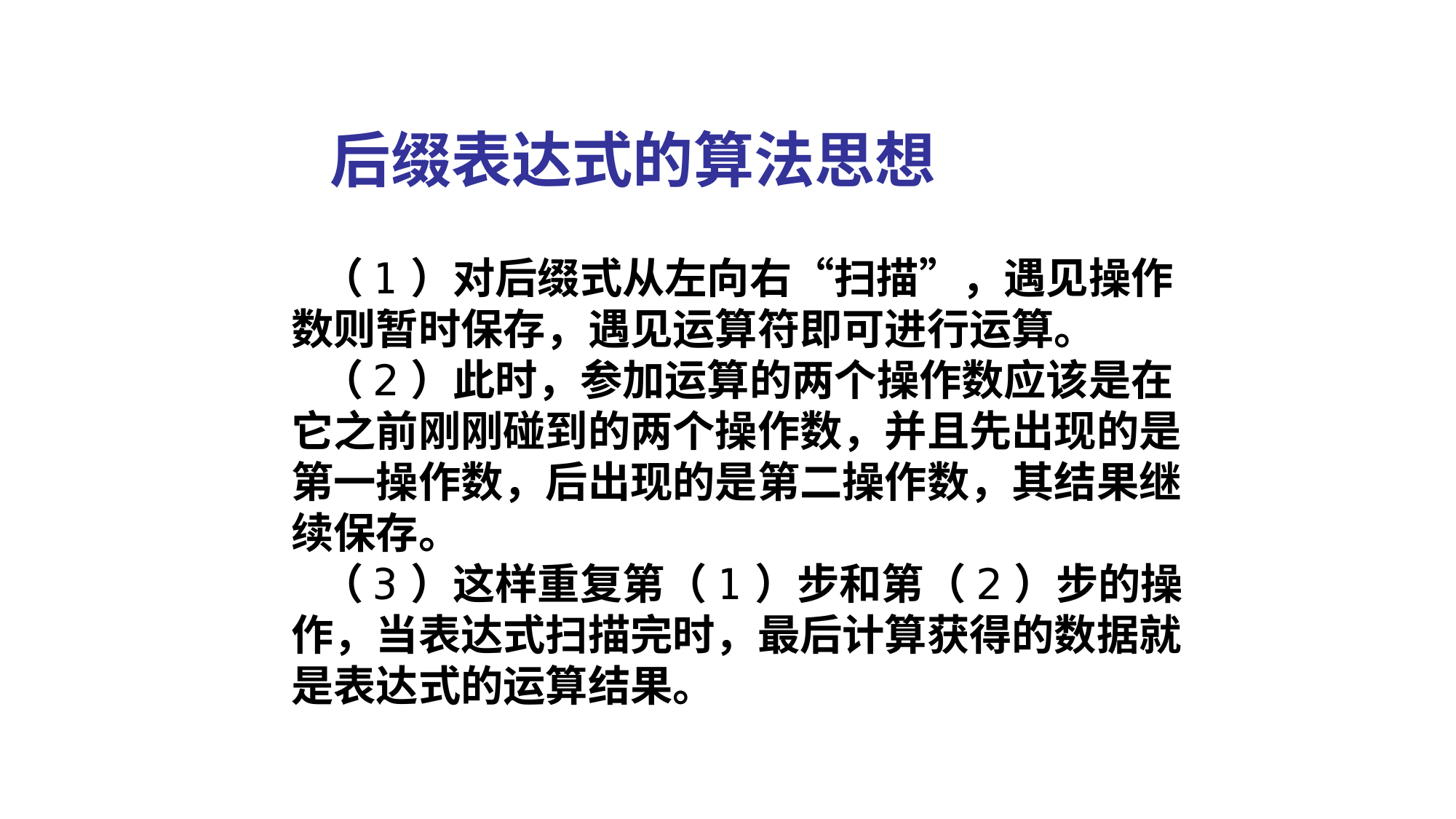

# 后缀表达式的算法思想
  （1）对后缀式从左向右“扫描”，遇见操作数则暂时保存，遇见运算符即可进行运算。
  （2）此时，参加运算的两个操作数应该是在它之前刚刚碰到的两个操作数，并且先出现的是第一操作数，后出现的是第二操作数，其结果继续保存。
  （3）这样重复第（1）步和第（2）步的操作，当表达式扫描完时，最后计算获得的数据就是表达式的运算结果。